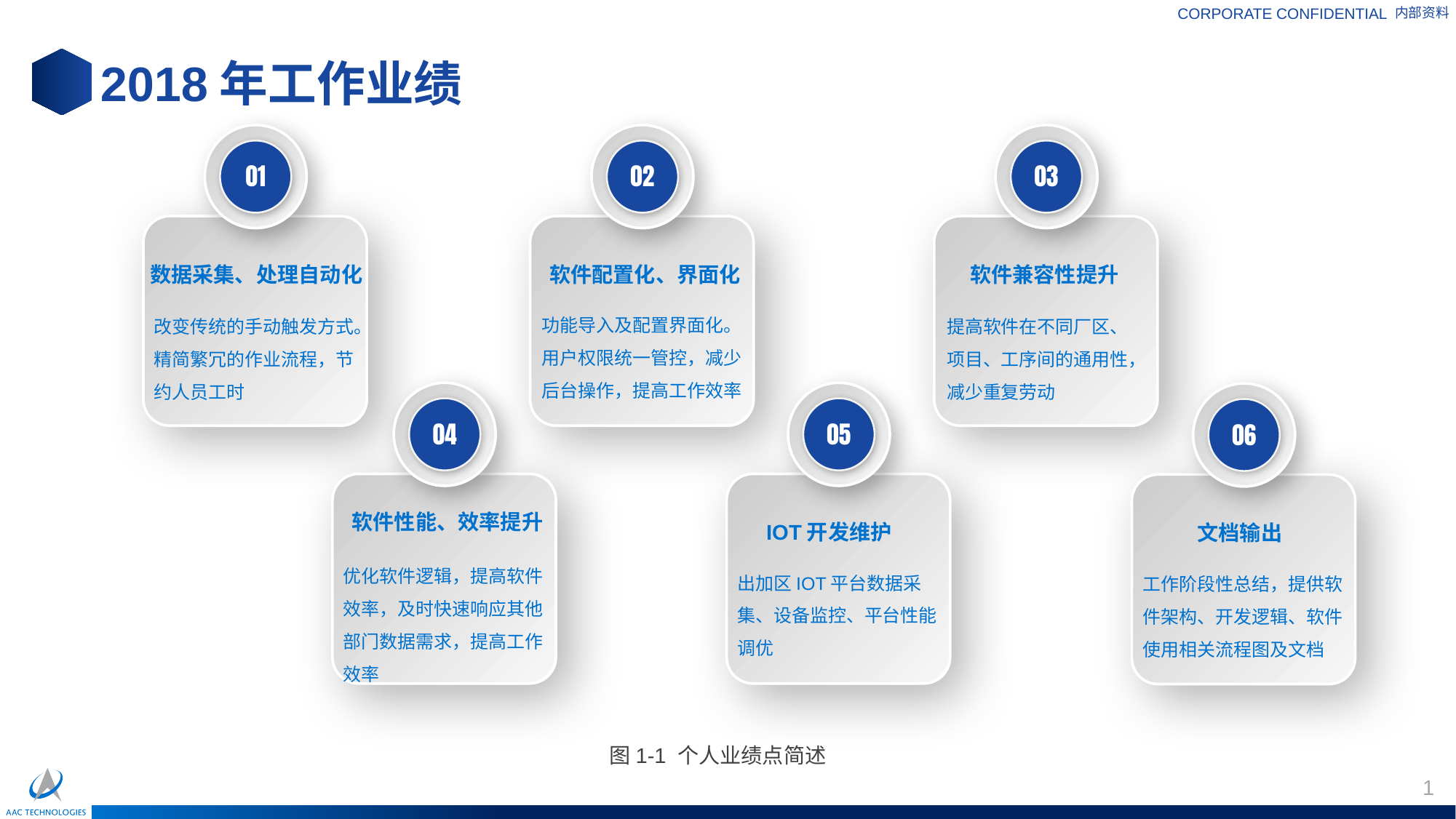

# 2018年工作业绩

01

02

03

 数据采集、处理自动化
改变传统的手动触发方式。精简繁冗的作业流程，节约人员工时

 软件配置化、界面化
功能导入及配置界面化。用户权限统一管控，减少后台操作，提高工作效率

      软件兼容性提升
提高软件在不同厂区、项目、工序间的通用性，减少重复劳动

04

05

06

软件性能、效率提升
优化软件逻辑，提高软件效率，及时快速响应其他部门数据需求，提高工作效率

    IOT开发维护
出加区IOT平台数据采集、设备监控、平台性能调优

          文档输出
工作阶段性总结，提供软件架构、开发逻辑、软件使用相关流程图及文档
图1-1 个人业绩点简述
1